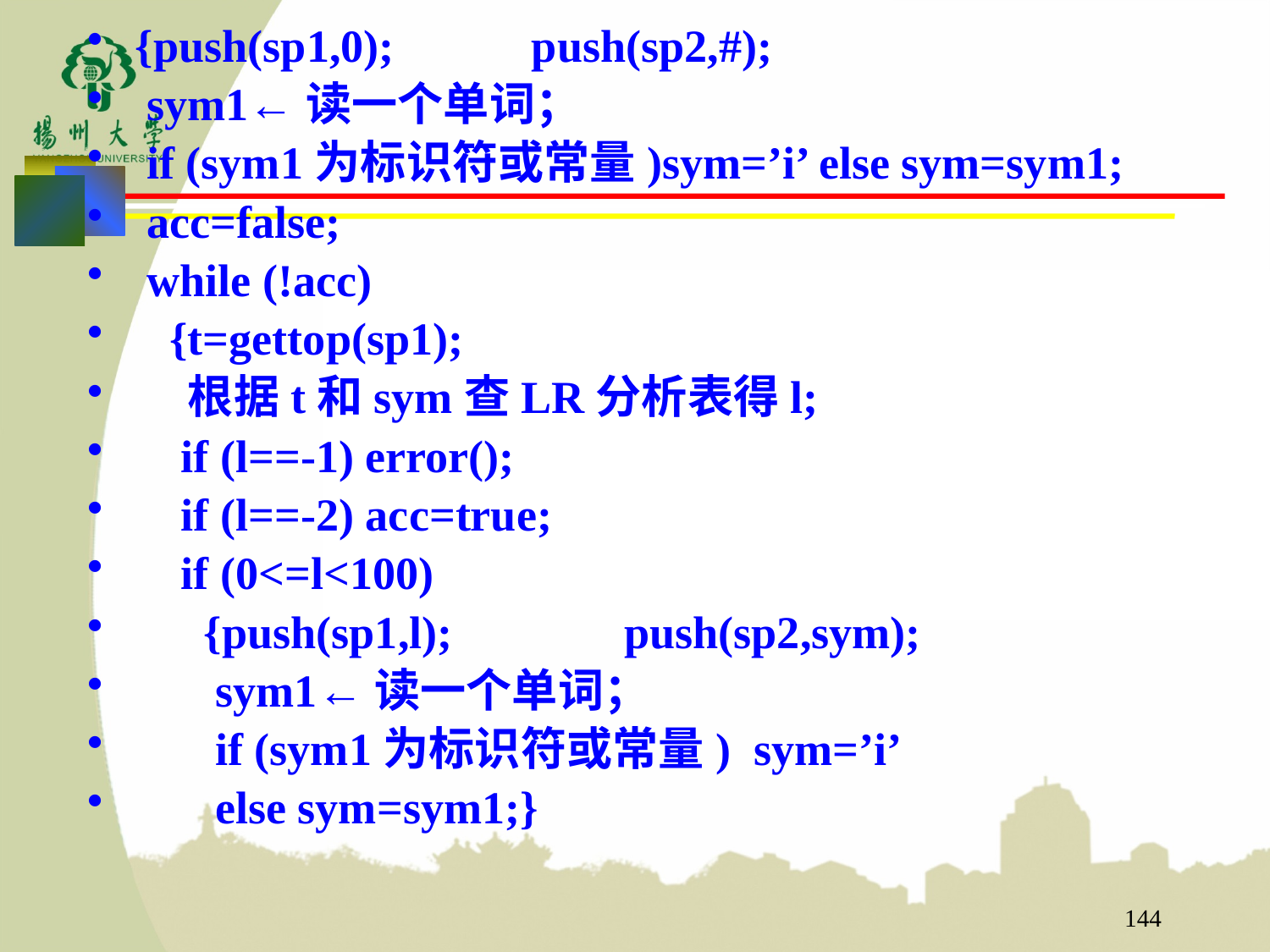

{push(sp1,0);            push(sp2,#);
 sym1←读一个单词；
 if (sym1为标识符或常量)sym=’i’ else sym=sym1;
 acc=false;
 while (!acc)
   {t=gettop(sp1);
    根据t和sym查LR分析表得l;
    if (l==-1) error();
    if (l==-2) acc=true;
    if (0<=l<100)
      {push(sp1,l);               push(sp2,sym);
       sym1←读一个单词；
       if (sym1为标识符或常量)  sym=’i’
       else sym=sym1;}

144